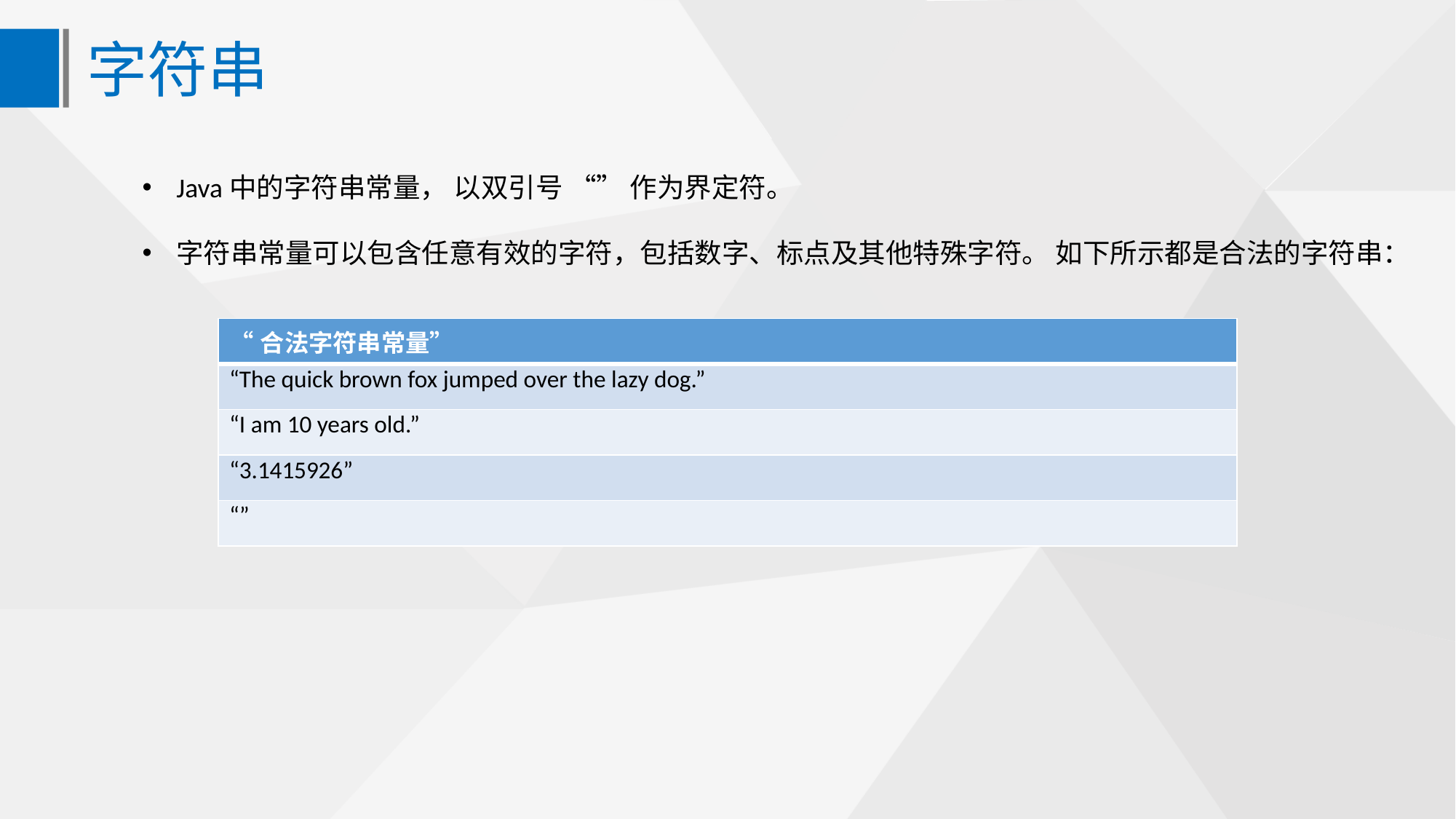

字符串

Java中的字符串常量， 以双引号 “” 作为界定符。

字符串常量可以包含任意有效的字符，包括数字、标点及其他特殊字符。 如下所示都是合法的字符串：
| “合法字符串常量” |
| --- |
| “The quick brown fox jumped over the lazy dog.” |
| “I am 10 years old.” |
| “3.1415926” |
| “” |